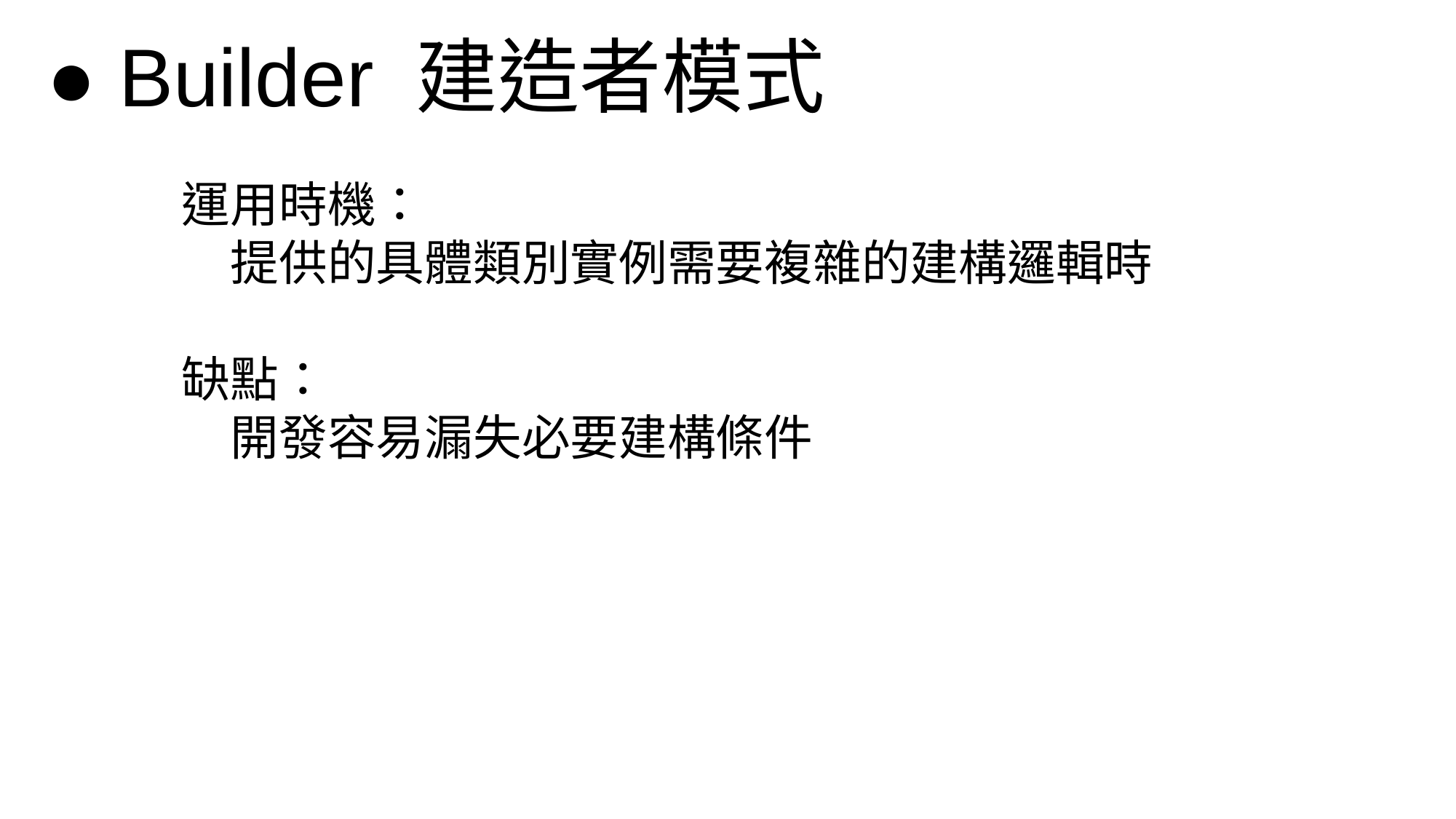

● Builder 建造者模式
運用時機：
　提供的具體類別實例需要複雜的建構邏輯時

缺點：
　開發容易漏失必要建構條件